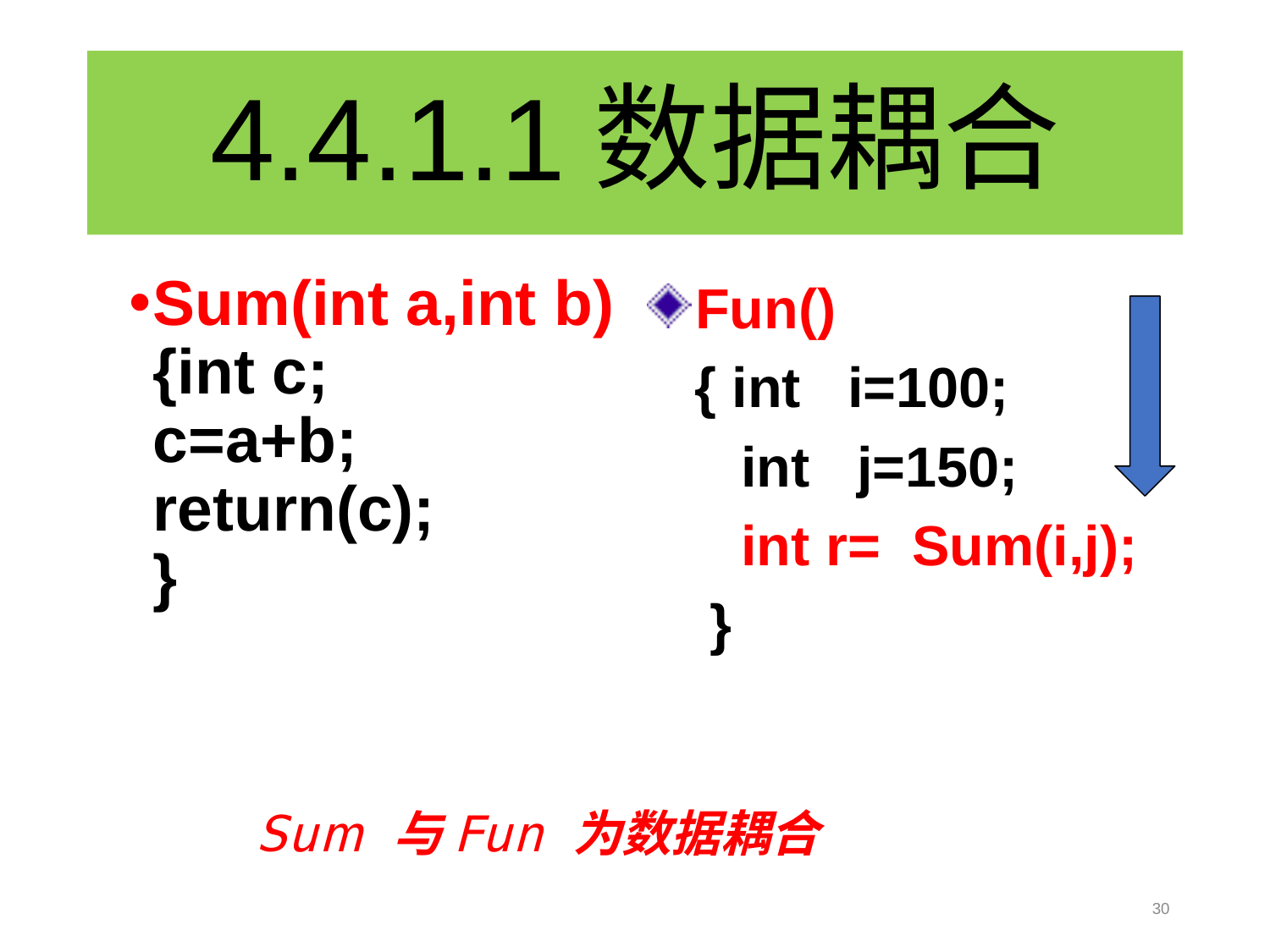

# 4.4.1.1数据耦合
Sum(int a,int b)
{int c;
c=a+b;
return(c);
}

Fun()
   { int   i=100;
      int   j=150;
      int r=  Sum(i,j);
    }

Sum 与Fun 为数据耦合
30